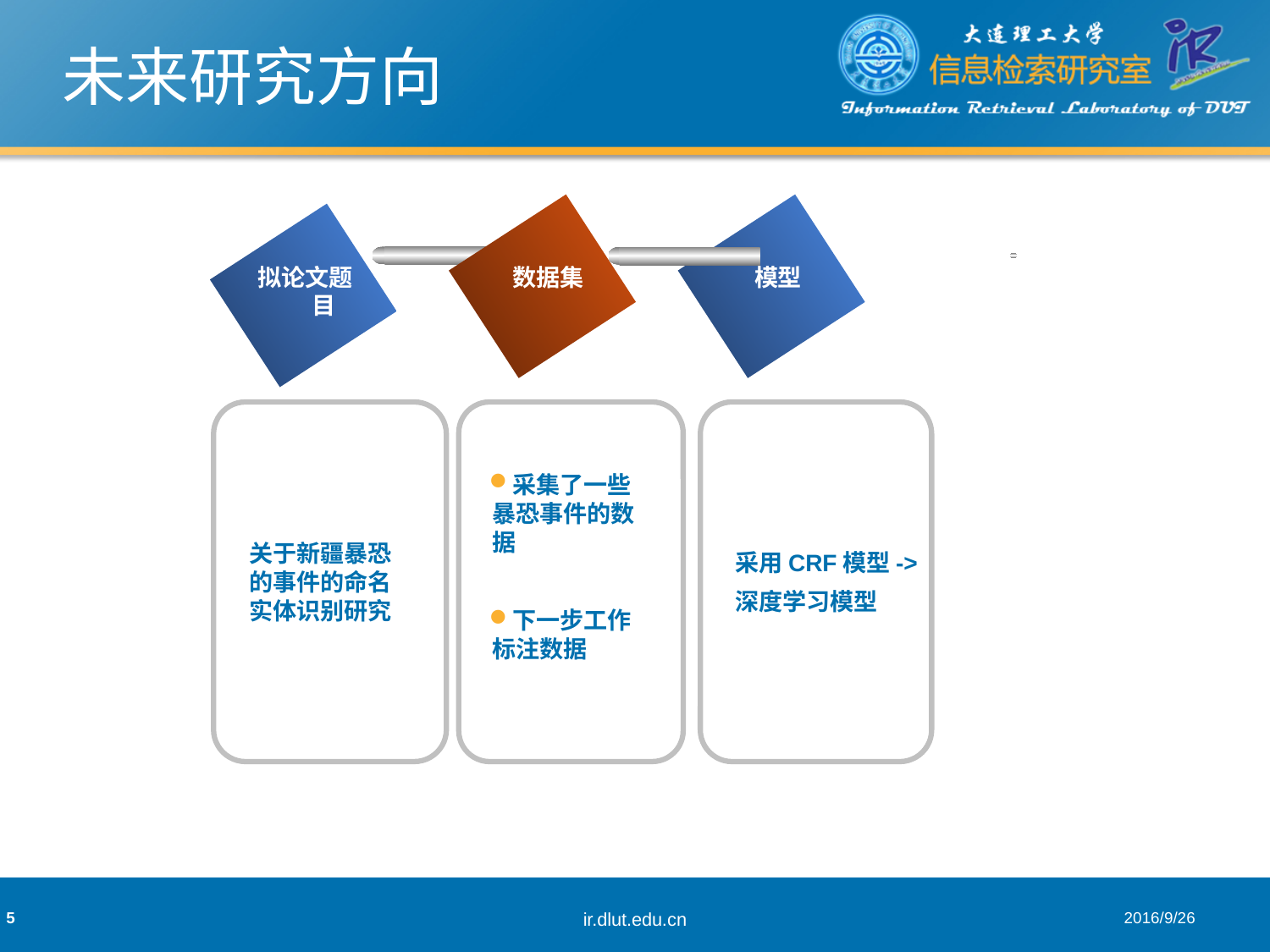

# 未来研究方向
拟论文题目
数据集
模型
关于新疆暴恐的事件的命名实体识别研究

采集了一些暴恐事件的数据

下一步工作标注数据
采用CRF模型->
深度学习模型